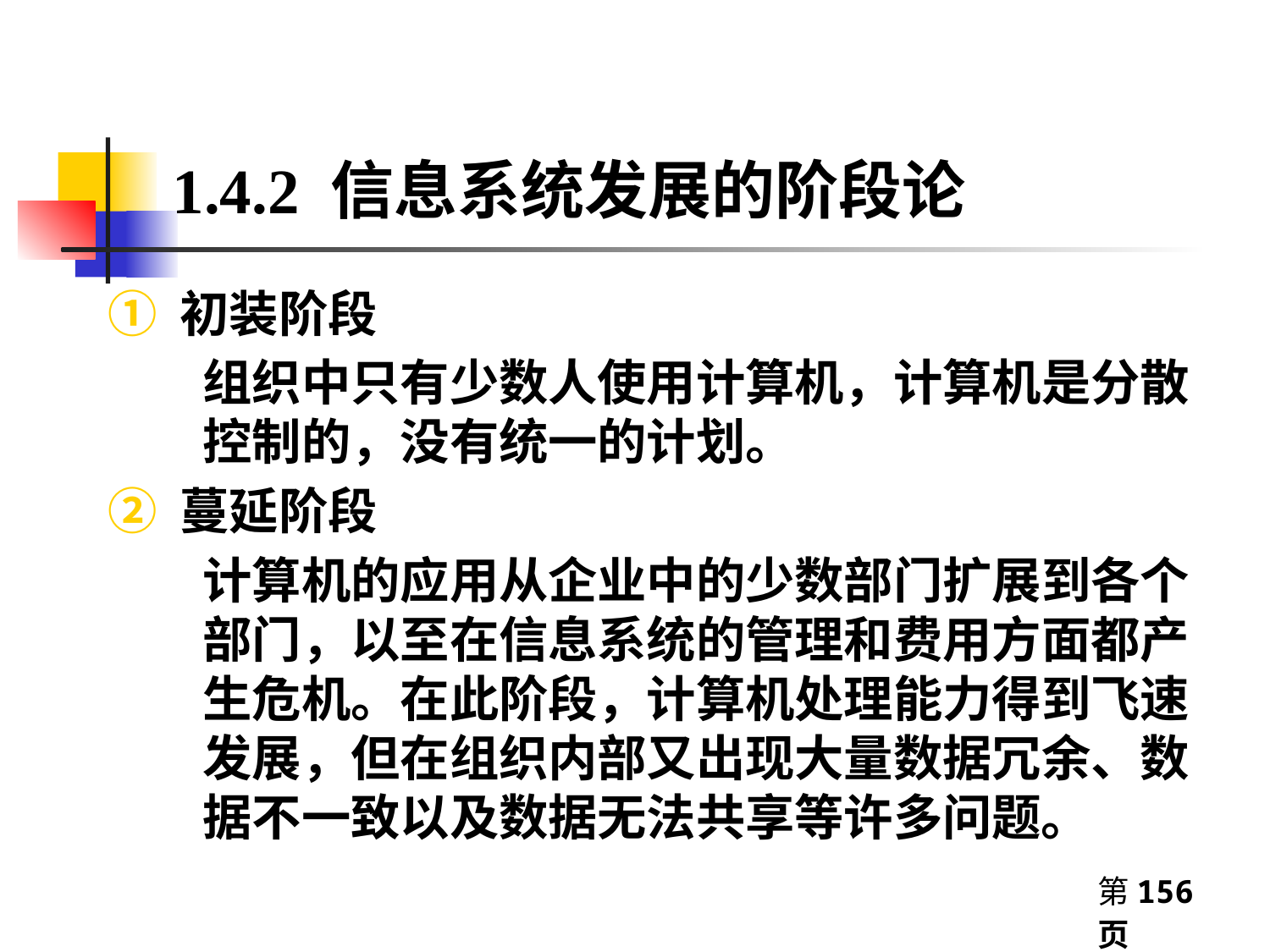

1.4.2 信息系统发展的阶段论
① 初装阶段
	组织中只有少数人使用计算机，计算机是分散控制的，没有统一的计划。
② 蔓延阶段
	计算机的应用从企业中的少数部门扩展到各个部门，以至在信息系统的管理和费用方面都产生危机。在此阶段，计算机处理能力得到飞速发展，但在组织内部又出现大量数据冗余、数据不一致以及数据无法共享等许多问题。